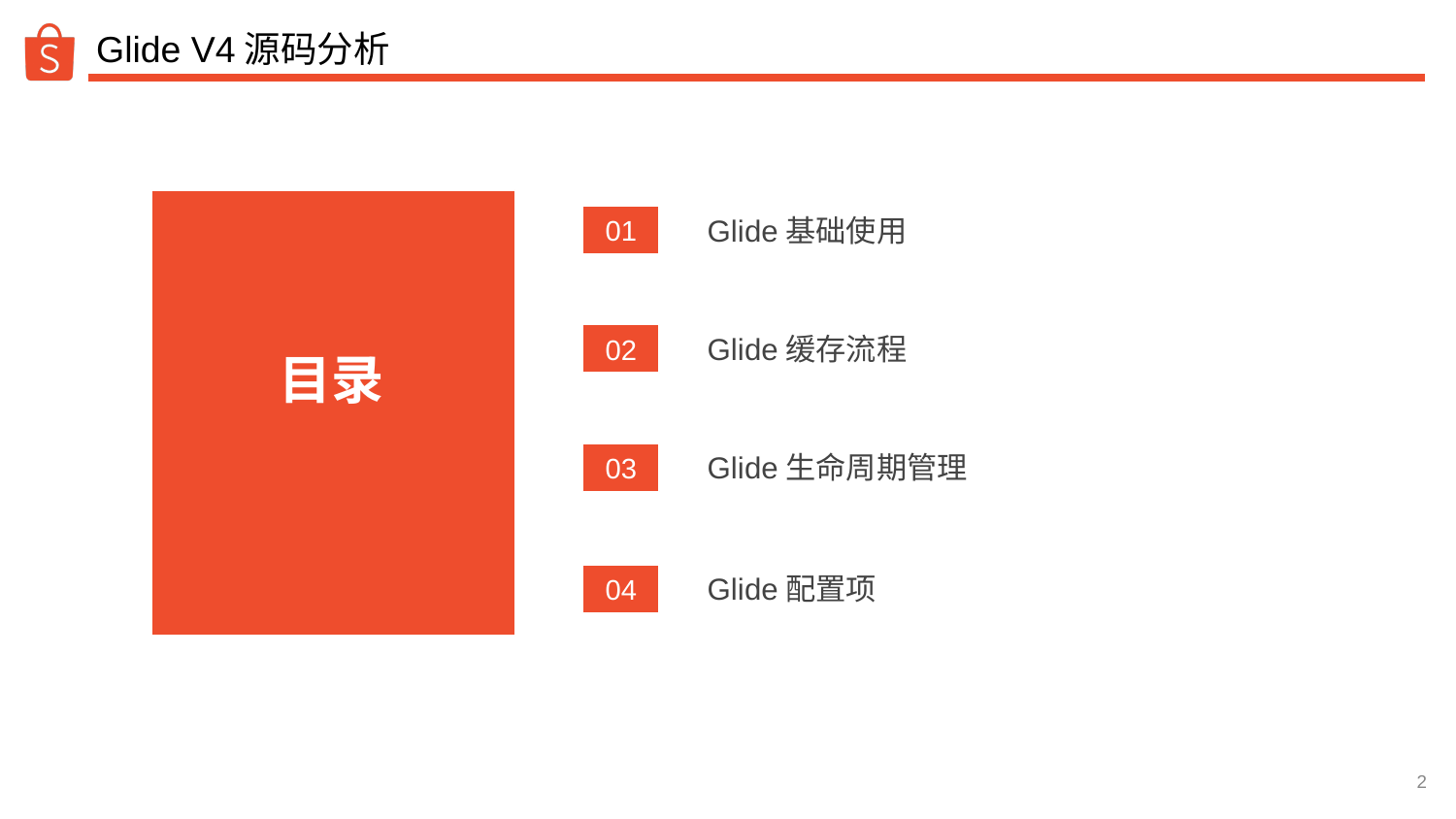

# Glide V4源码分析

Glide基础使用
 01
Glide缓存流程
 02
目录

简介
Glide生命周期管理
 03
简介
Glide配置项
 04
2